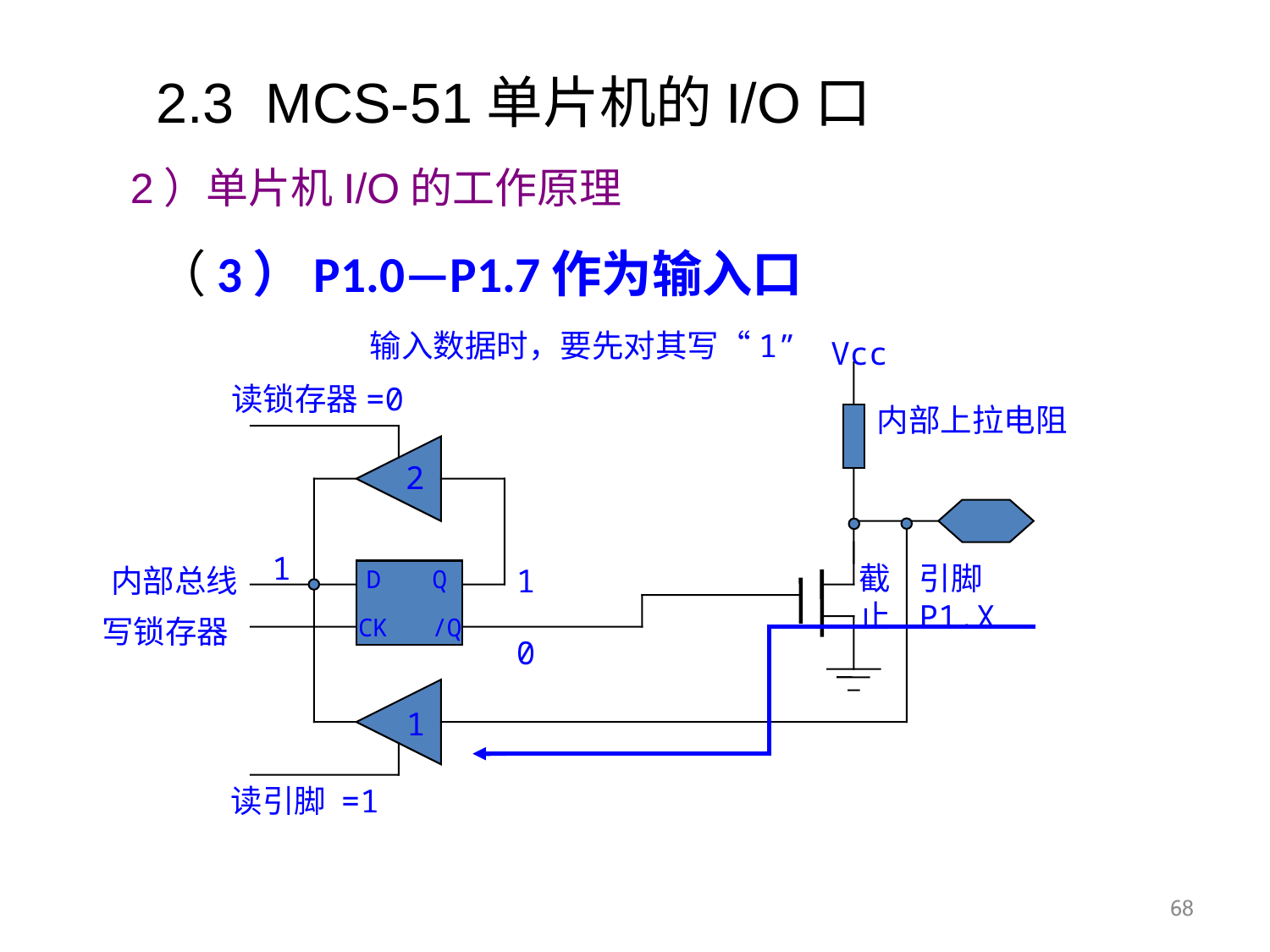

# 2.3  MCS-51单片机的I/O口
2）单片机I/O的工作原理
  （3）P1.0—P1.7作为输入口
输入数据时，要先对其写“1”
Vcc

读锁存器=0
内部上拉电阻

2

1

截止
引脚P1.X
内部总线
1
D
Q

写锁存器
CK
/Q

0

1

读引脚 =1

68